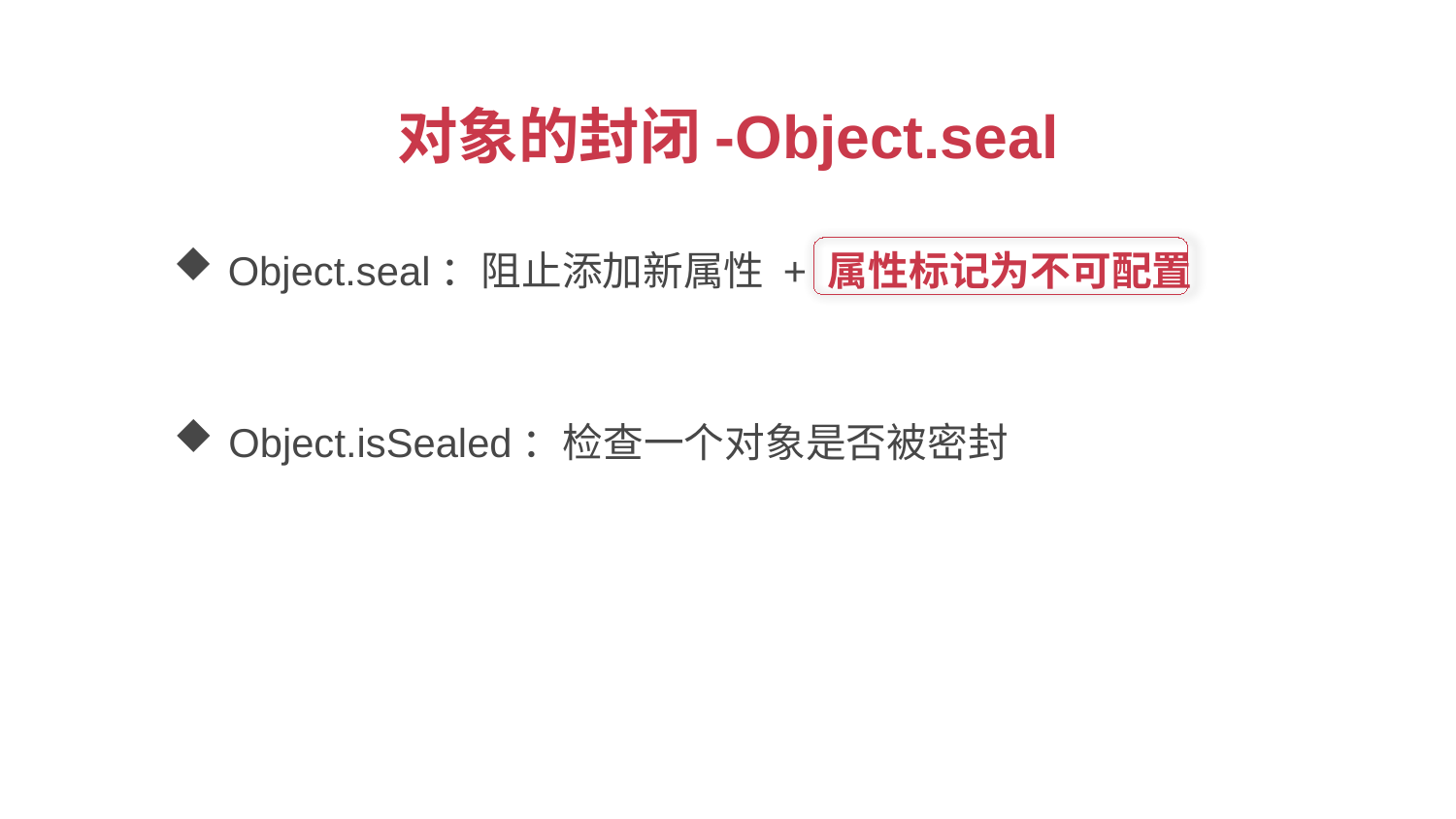

对象的封闭-Object.seal
Object.seal：阻止添加新属性 + 属性标记为不可配置

Object.isSealed：检查一个对象是否被密封